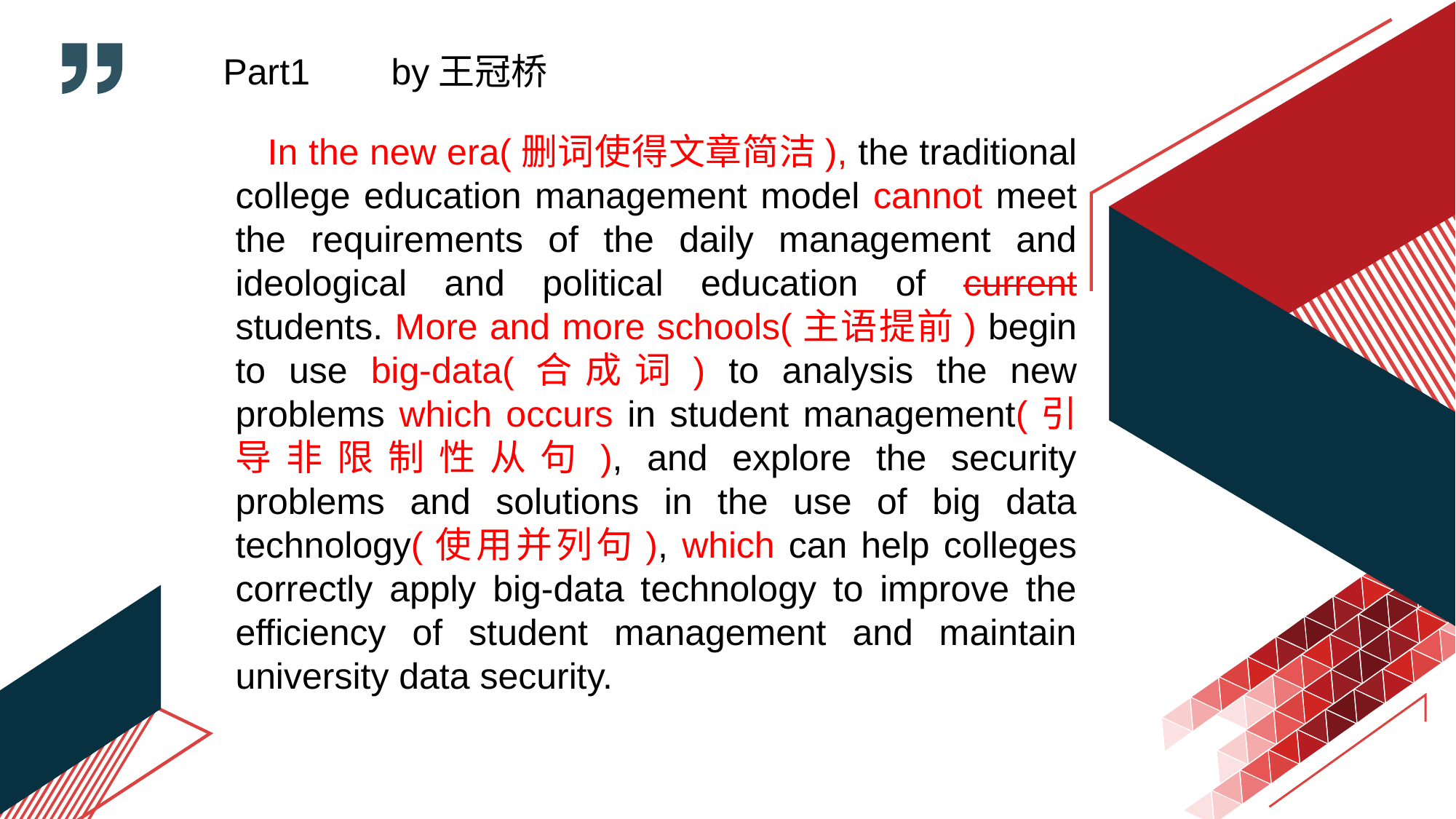

Part1        by王冠桥

   In the new era(删词使得文章简洁), the traditional college education management model cannot meet the requirements of the daily management and ideological and political education of current students. More and more schools(主语提前) begin to use big-data(合成词) to analysis the new problems which occurs in student management(引导非限制性从句), and explore the security problems and solutions in the use of big data technology(使用并列句), which can help colleges correctly apply big-data technology to improve the efficiency of student management and maintain university data security.